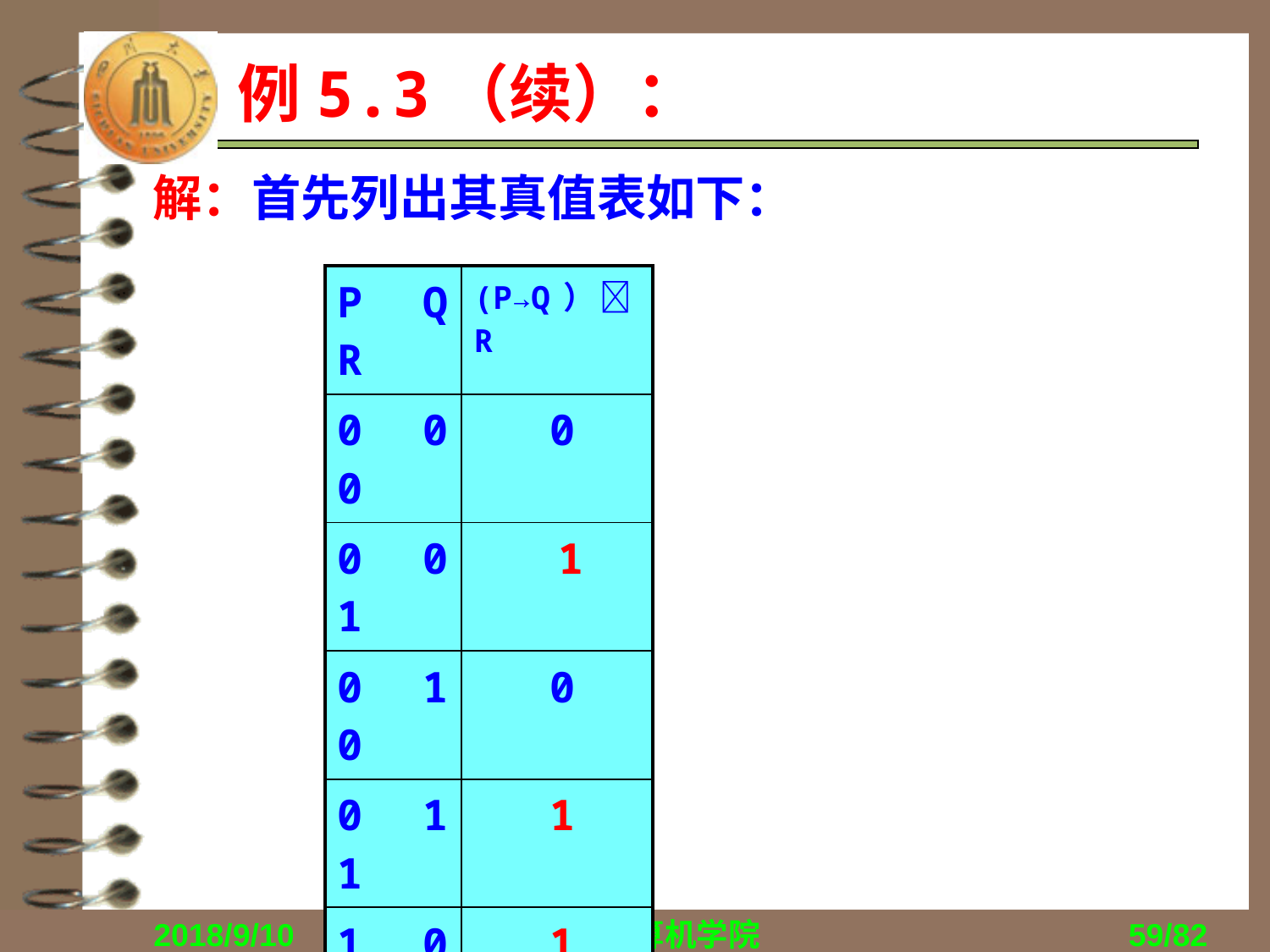

# 例5.3（续）：
解：首先列出其真值表如下：
| P Q R | (P→Q）↔R |
| --- | --- |
| 0 0 0 | 0 |
| 0 0 1 | 1 |
| 0 1 0 | 0 |
| 0 1 1 | 1 |
| 1 0 0 | 1 |
| 1 0 1 | 0 |
| 1 1 0 | 0 |
| 1 1 1 | 1 |
2018/9/10
计算机学院
59/82